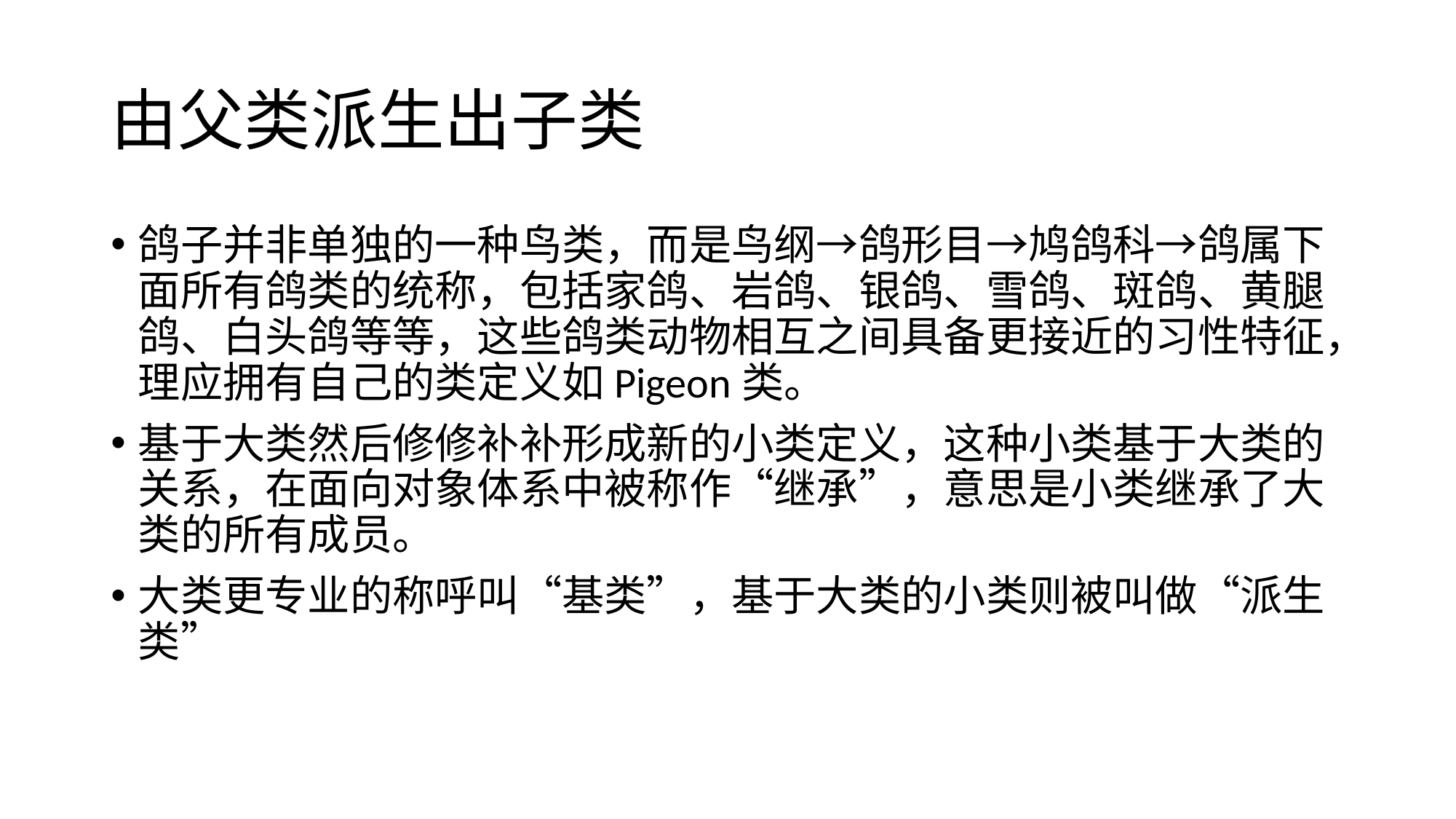

# 由父类派生出子类
鸽子并非单独的一种鸟类，而是鸟纲→鸽形目→鸠鸽科→鸽属下面所有鸽类的统称，包括家鸽、岩鸽、银鸽、雪鸽、斑鸽、黄腿鸽、白头鸽等等，这些鸽类动物相互之间具备更接近的习性特征，理应拥有自己的类定义如Pigeon类。
基于大类然后修修补补形成新的小类定义，这种小类基于大类的关系，在面向对象体系中被称作“继承”，意思是小类继承了大类的所有成员。
大类更专业的称呼叫“基类”，基于大类的小类则被叫做“派生类”